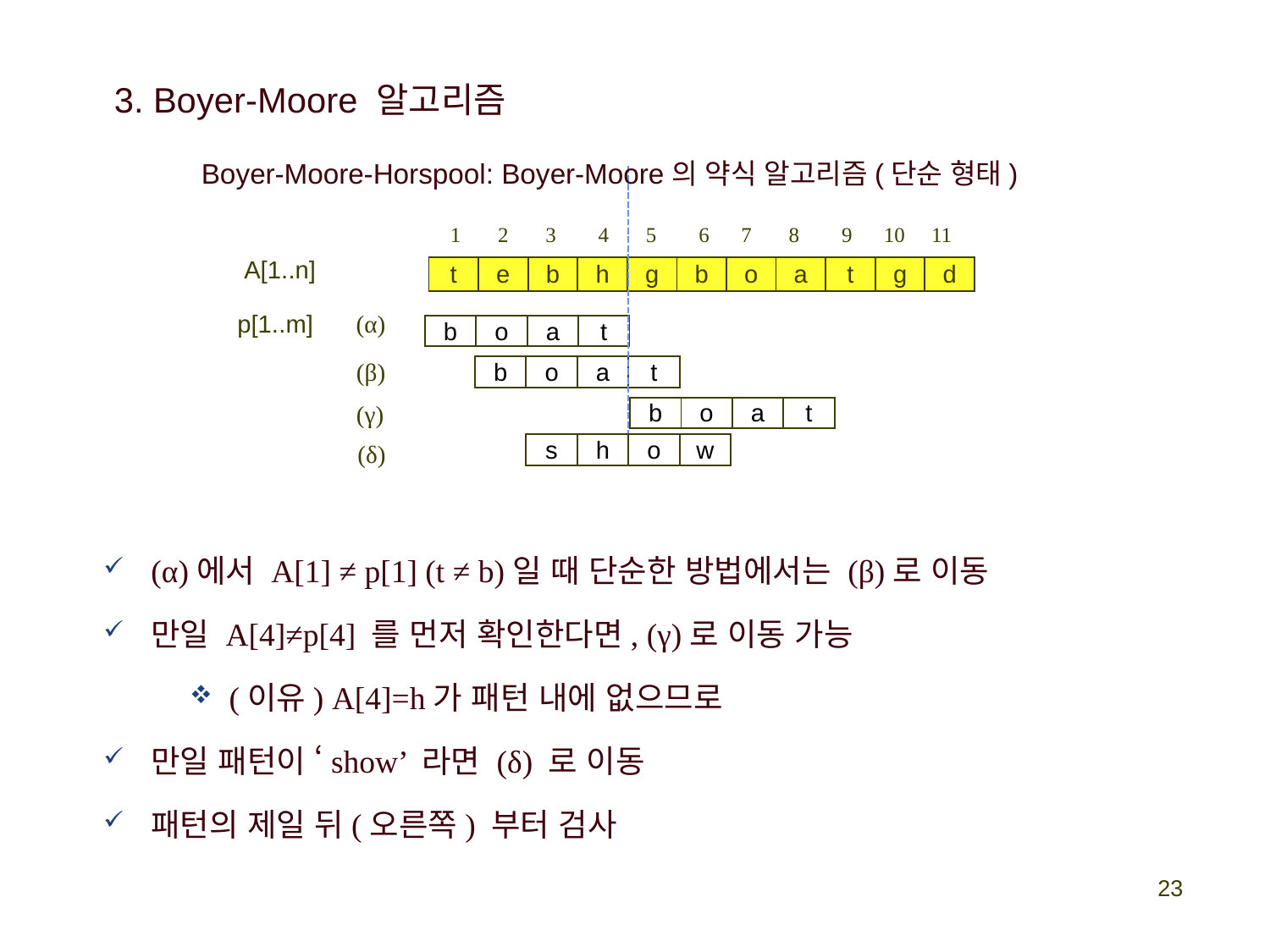

3. Boyer-Moore 알고리즘
Boyer-Moore-Horspool: Boyer-Moore의 약식 알고리즘(단순 형태)
1       2       3        4       5        6      7       8        9      10     11
A[1..n]
| t | e | b | h | g | b | o | a | t | g | d |
| --- | --- | --- | --- | --- | --- | --- | --- | --- | --- | --- |
(α)
p[1..m]
| b | o | a | t |
| --- | --- | --- | --- |
(β)
| b | o | a | t |
| --- | --- | --- | --- |
(γ)
| b | o | a | t |
| --- | --- | --- | --- |
| s | h | o | w |
| --- | --- | --- | --- |
(δ)
(α)에서 A[1] ≠ p[1] (t ≠ b)일 때 단순한 방법에서는 (β)로 이동
만일 A[4]≠p[4] 를 먼저 확인한다면, (γ)로 이동 가능
  (이유) A[4]=h가 패턴 내에 없으므로
만일 패턴이 ‘show’ 라면 (δ) 로 이동
패턴의 제일 뒤(오른쪽) 부터 검사
23